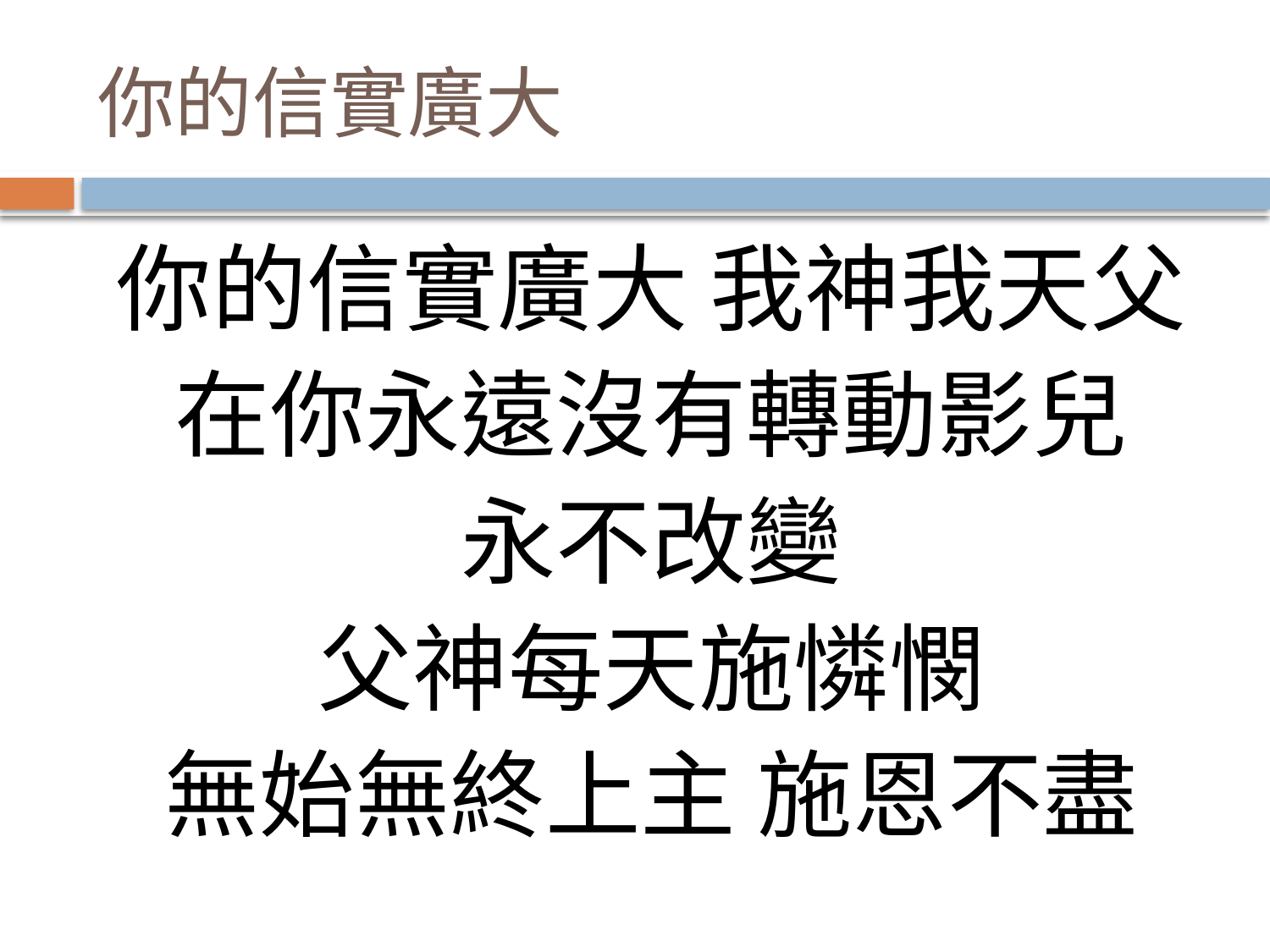

# 你的信實廣大
你的信實廣大 我神我天父
在你永遠沒有轉動影兒
永不改變
父神每天施憐憫
無始無終上主 施恩不盡